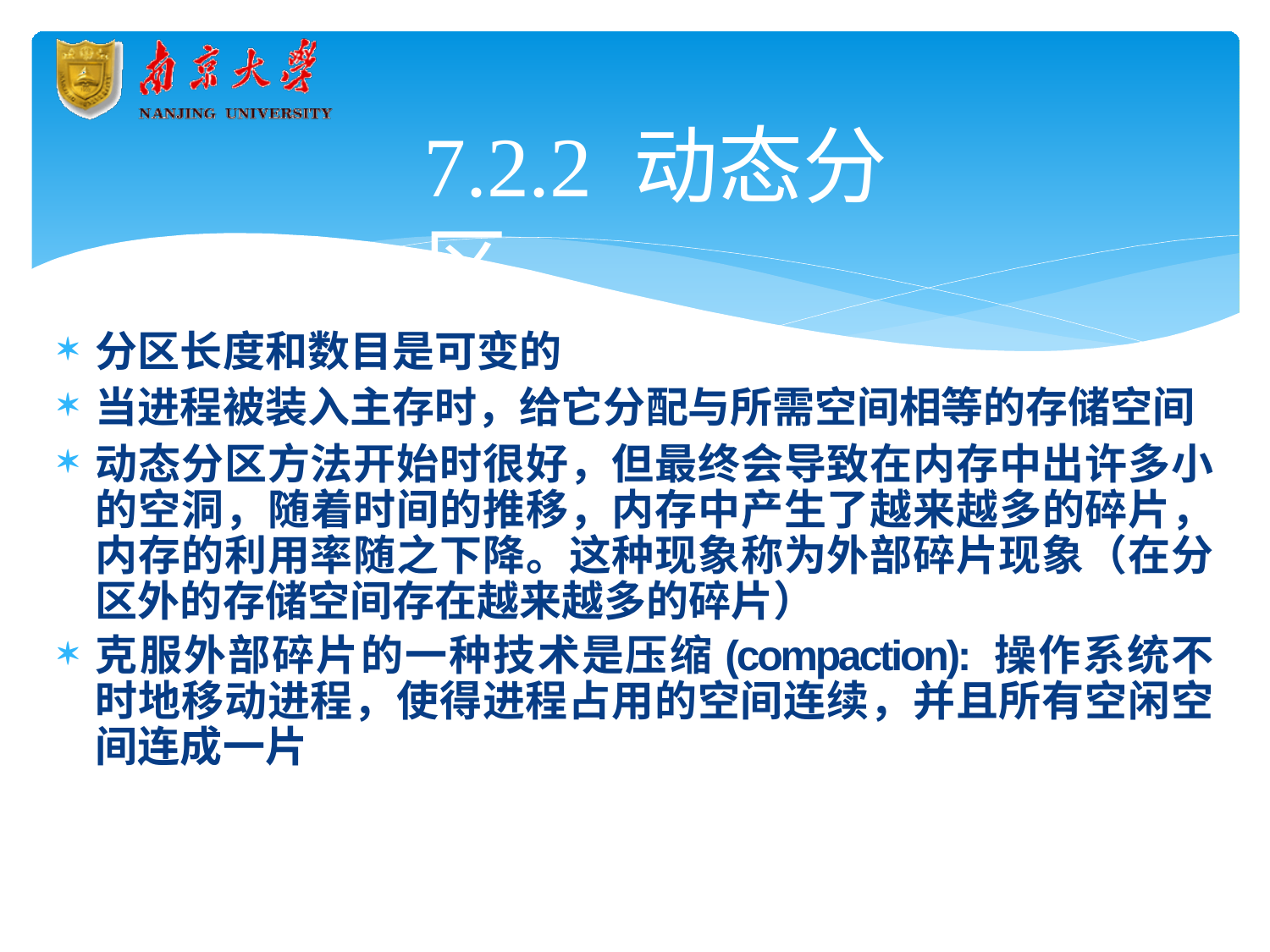

# 7.2.2 动态分区
分区长度和数目是可变的
当进程被装入主存时，给它分配与所需空间相等的存储空间
动态分区方法开始时很好，但最终会导致在内存中出许多小 的空洞，随着时间的推移，内存中产生了越来越多的碎片， 内存的利用率随之下降。这种现象称为外部碎片现象（在分 区外的存储空间存在越来越多的碎片）
克服外部碎片的一种技术是压缩(compaction): 操作系统不 时地移动进程，使得进程占用的空间连续，并且所有空闲空 间连成一片